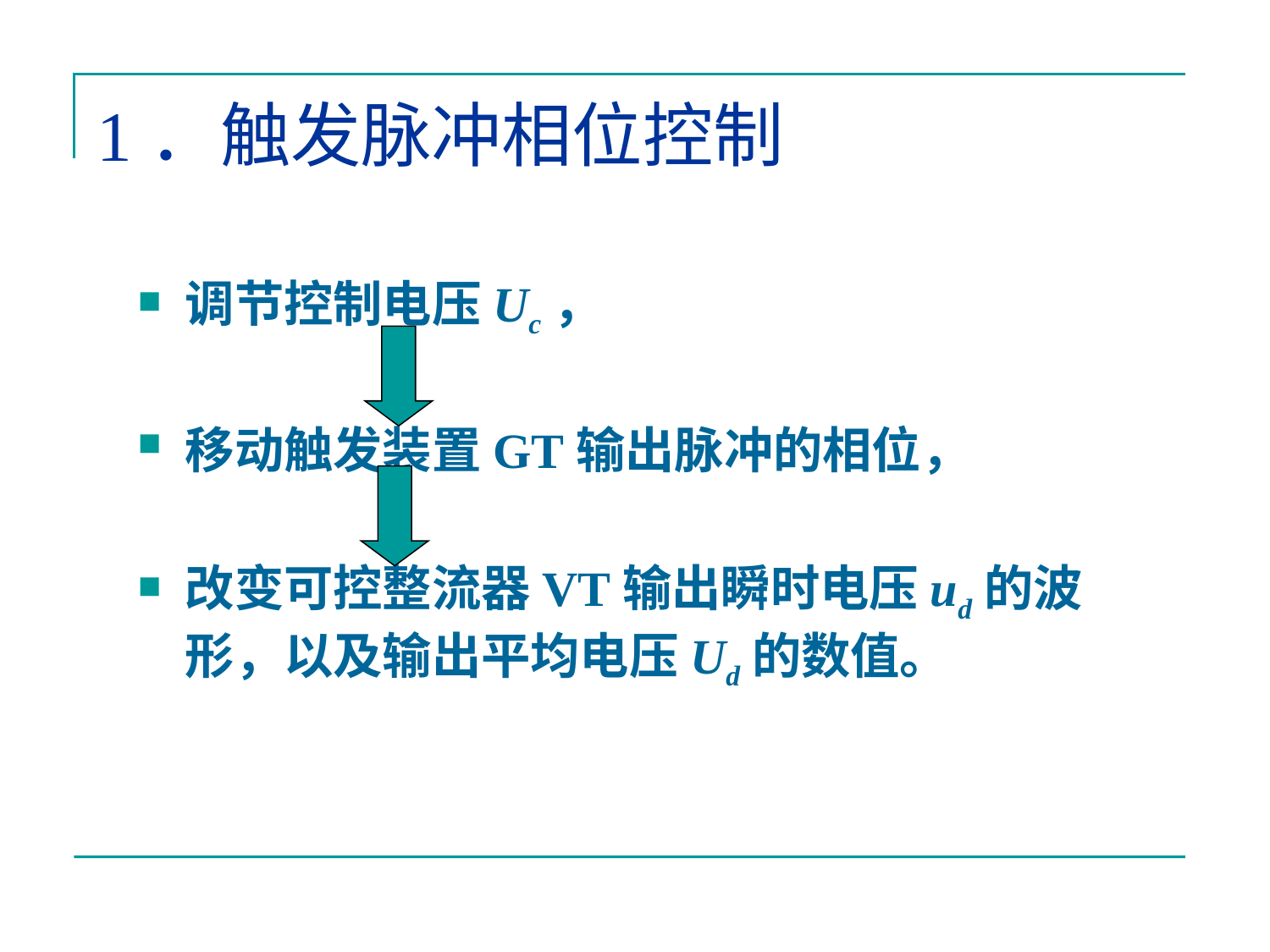

# 1．触发脉冲相位控制
调节控制电压Uc，

移动触发装置GT输出脉冲的相位，

改变可控整流器VT输出瞬时电压ud的波形，以及输出平均电压Ud的数值。